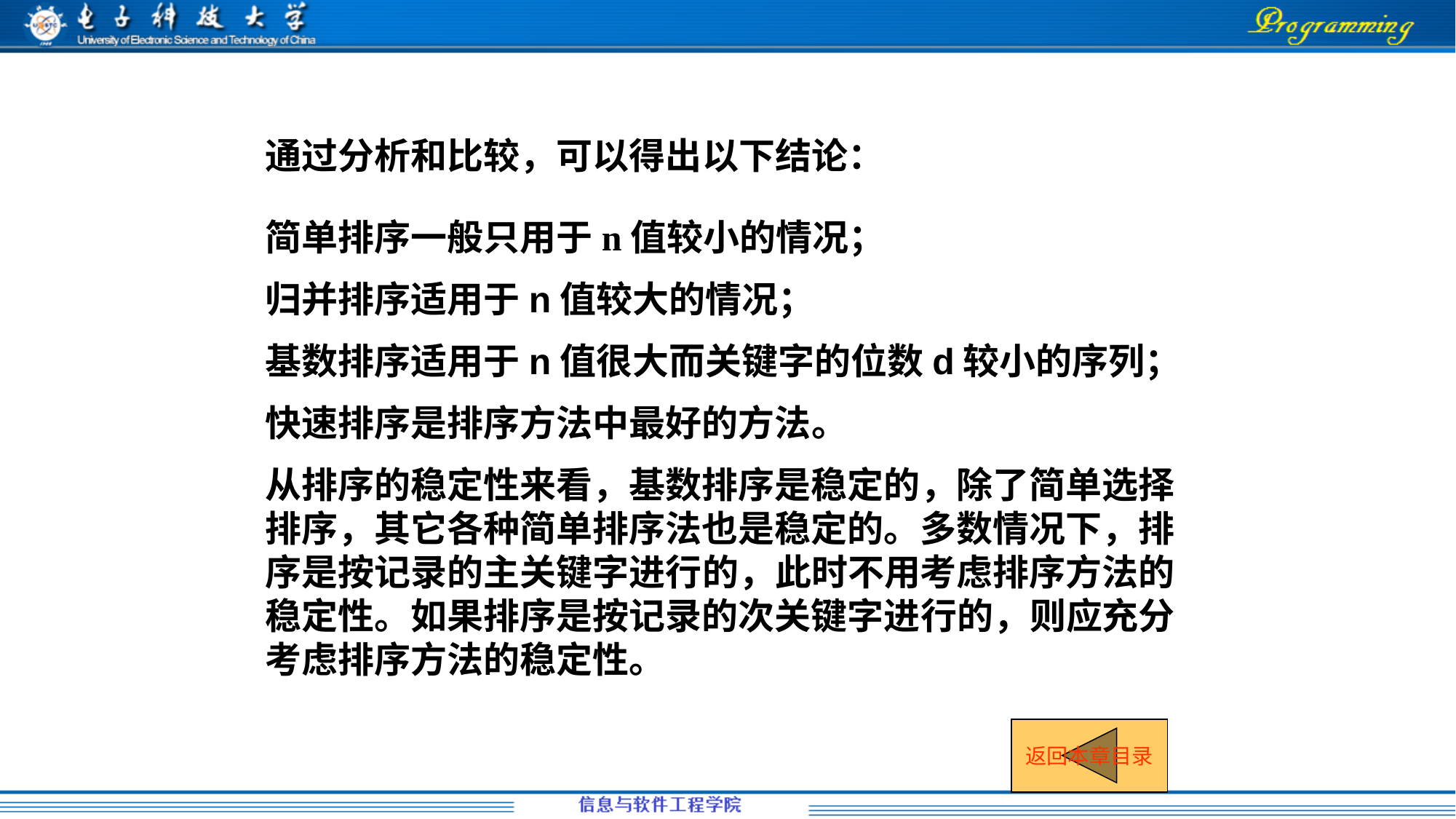

通过分析和比较，可以得出以下结论：
简单排序一般只用于n值较小的情况；
归并排序适用于n值较大的情况；
基数排序适用于n值很大而关键字的位数d较小的序列；
快速排序是排序方法中最好的方法。
从排序的稳定性来看，基数排序是稳定的，除了简单选择排序，其它各种简单排序法也是稳定的。多数情况下，排序是按记录的主关键字进行的，此时不用考虑排序方法的稳定性。如果排序是按记录的次关键字进行的，则应充分考虑排序方法的稳定性。
返回本章目录